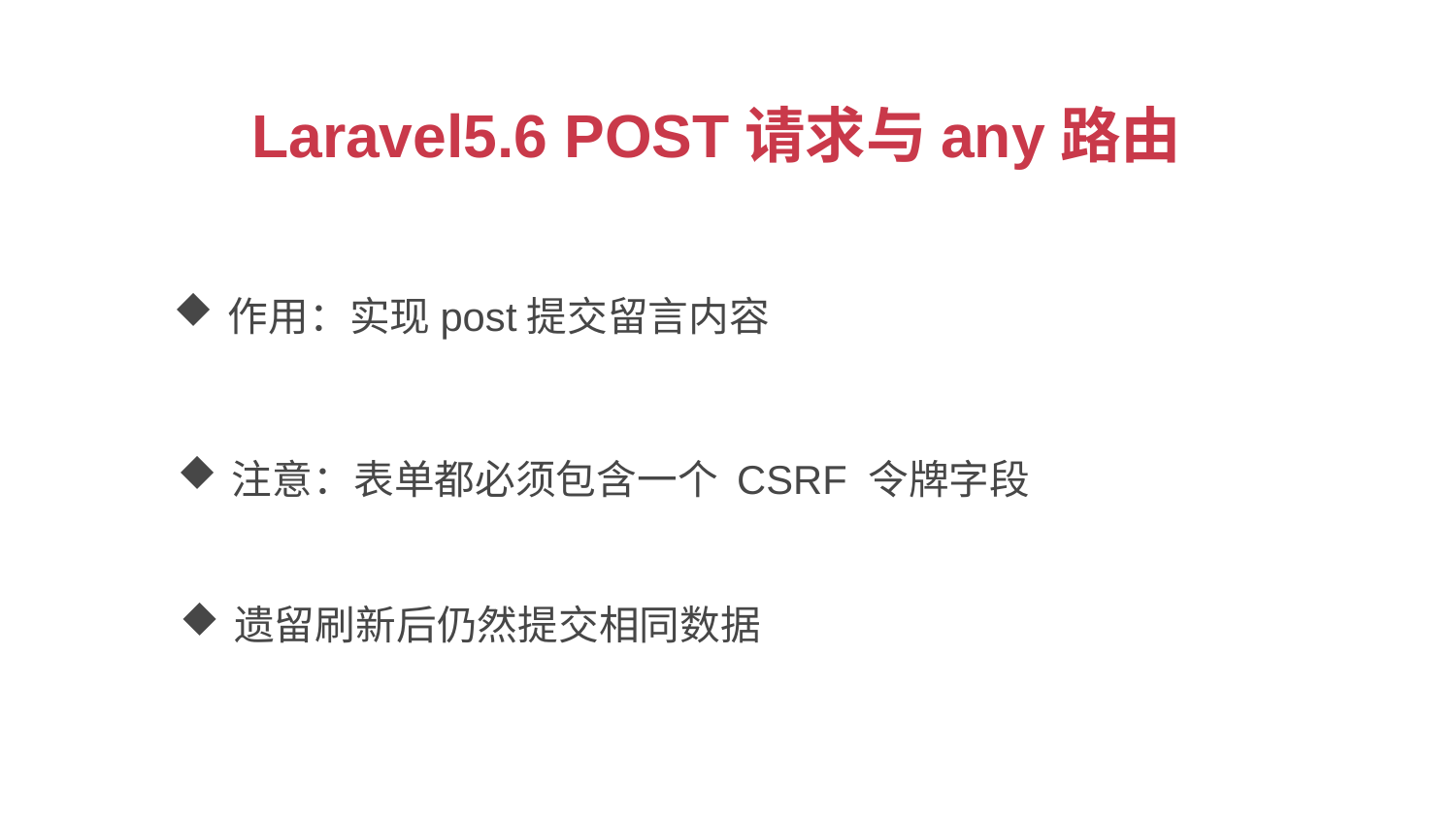

Laravel5.6 POST请求与any路由

作用：实现post提交留言内容
注意：表单都必须包含一个 CSRF 令牌字段
遗留刷新后仍然提交相同数据